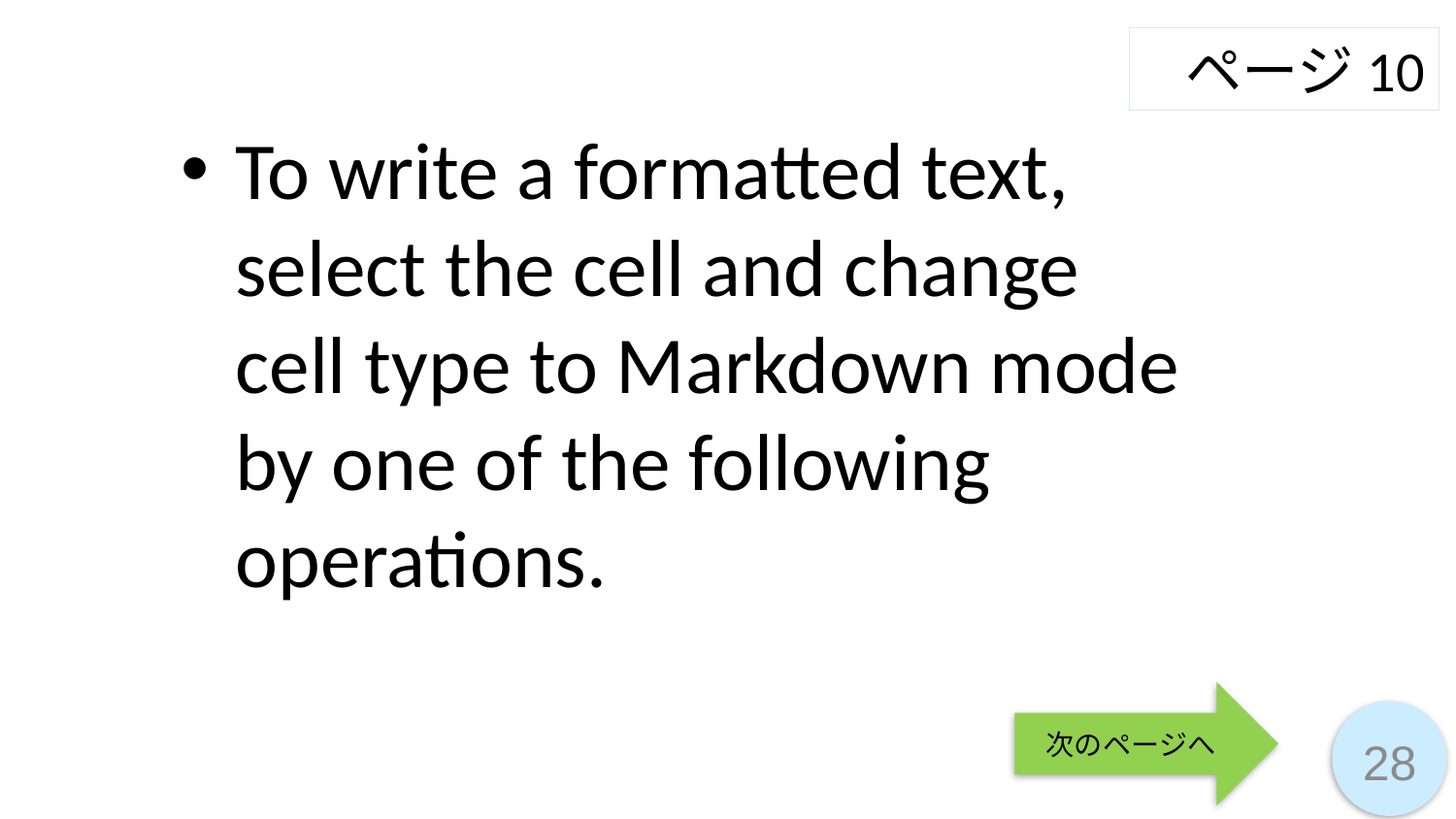

ページ10
To write a formatted text, select the cell and change cell type to Markdown mode by one of the following operations.
次のページへ
28